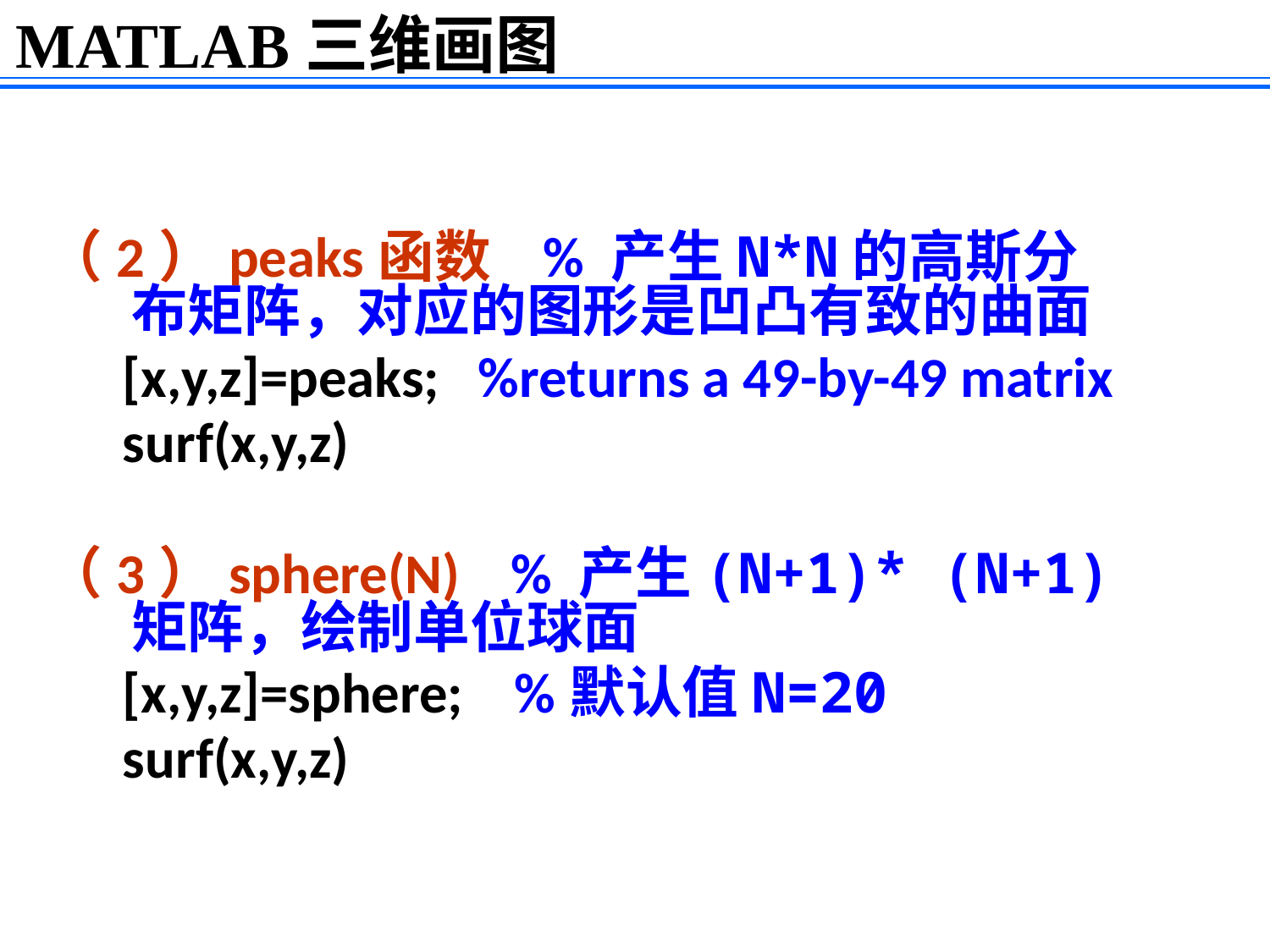

MATLAB三维画图

（2）peaks函数   % 产生N*N的高斯分布矩阵，对应的图形是凹凸有致的曲面
      [x,y,z]=peaks;   %returns a 49-by-49 matrix
      surf(x,y,z)

（3）sphere(N)    % 产生(N+1)* (N+1)矩阵，绘制单位球面
      [x,y,z]=sphere;    %默认值N=20
      surf(x,y,z)